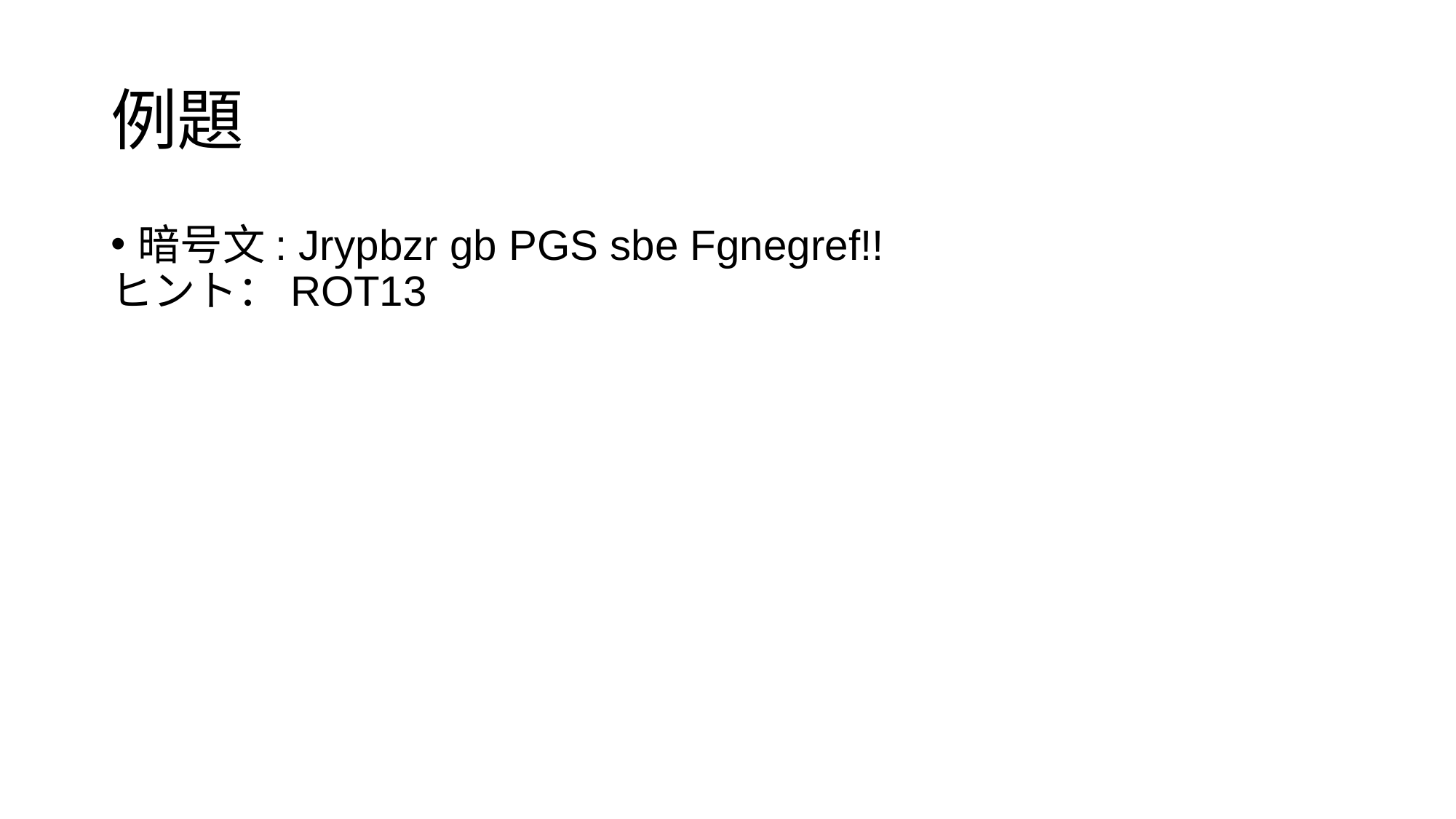

例題
暗号文: Jrypbzr gb PGS sbe Fgnegref!!
ヒント：ROT13